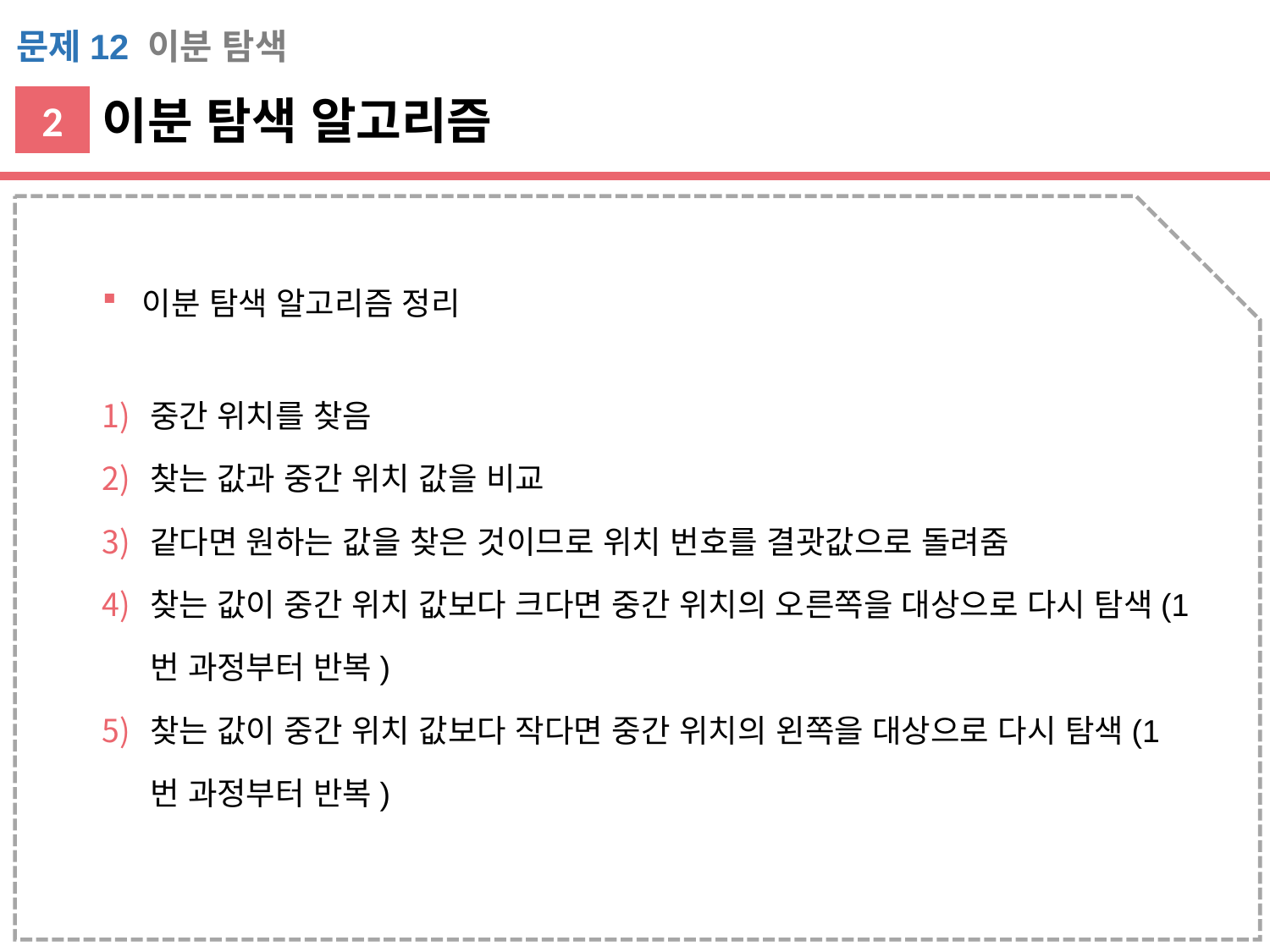

문제12 이분 탐색
이분 탐색 알고리즘
2

이분 탐색 알고리즘 정리
중간 위치를 찾음
찾는 값과 중간 위치 값을 비교
같다면 원하는 값을 찾은 것이므로 위치 번호를 결괏값으로 돌려줌
찾는 값이 중간 위치 값보다 크다면 중간 위치의 오른쪽을 대상으로 다시 탐색(1번 과정부터 반복)
찾는 값이 중간 위치 값보다 작다면 중간 위치의 왼쪽을 대상으로 다시 탐색(1번 과정부터 반복)